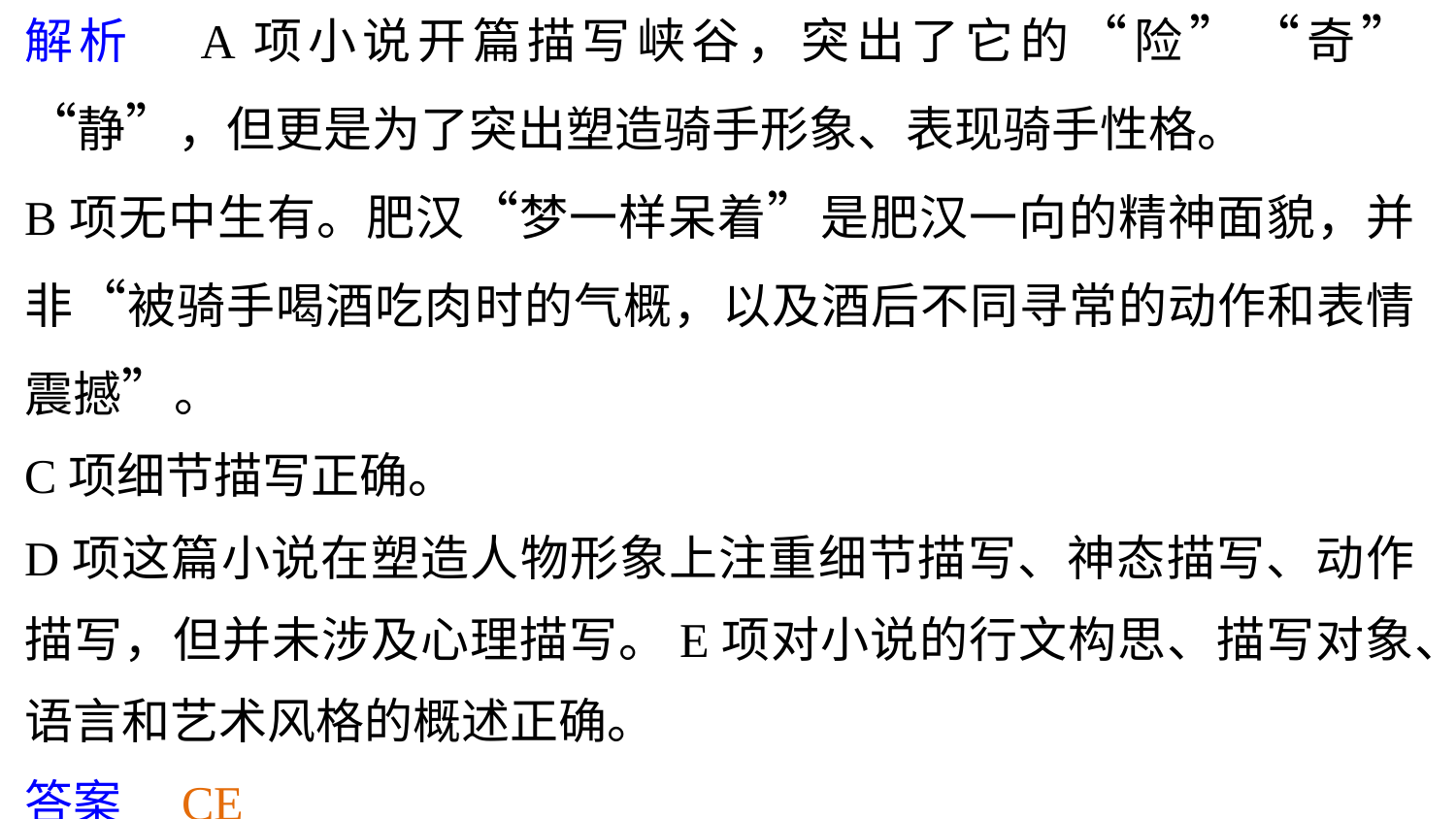

解析　A项小说开篇描写峡谷，突出了它的“险”“奇”“静”，但更是为了突出塑造骑手形象、表现骑手性格。
B项无中生有。肥汉“梦一样呆着”是肥汉一向的精神面貌，并非“被骑手喝酒吃肉时的气概，以及酒后不同寻常的动作和表情震撼”。
C项细节描写正确。
D项这篇小说在塑造人物形象上注重细节描写、神态描写、动作描写，但并未涉及心理描写。E项对小说的行文构思、描写对象、语言和艺术风格的概述正确。
答案　CE